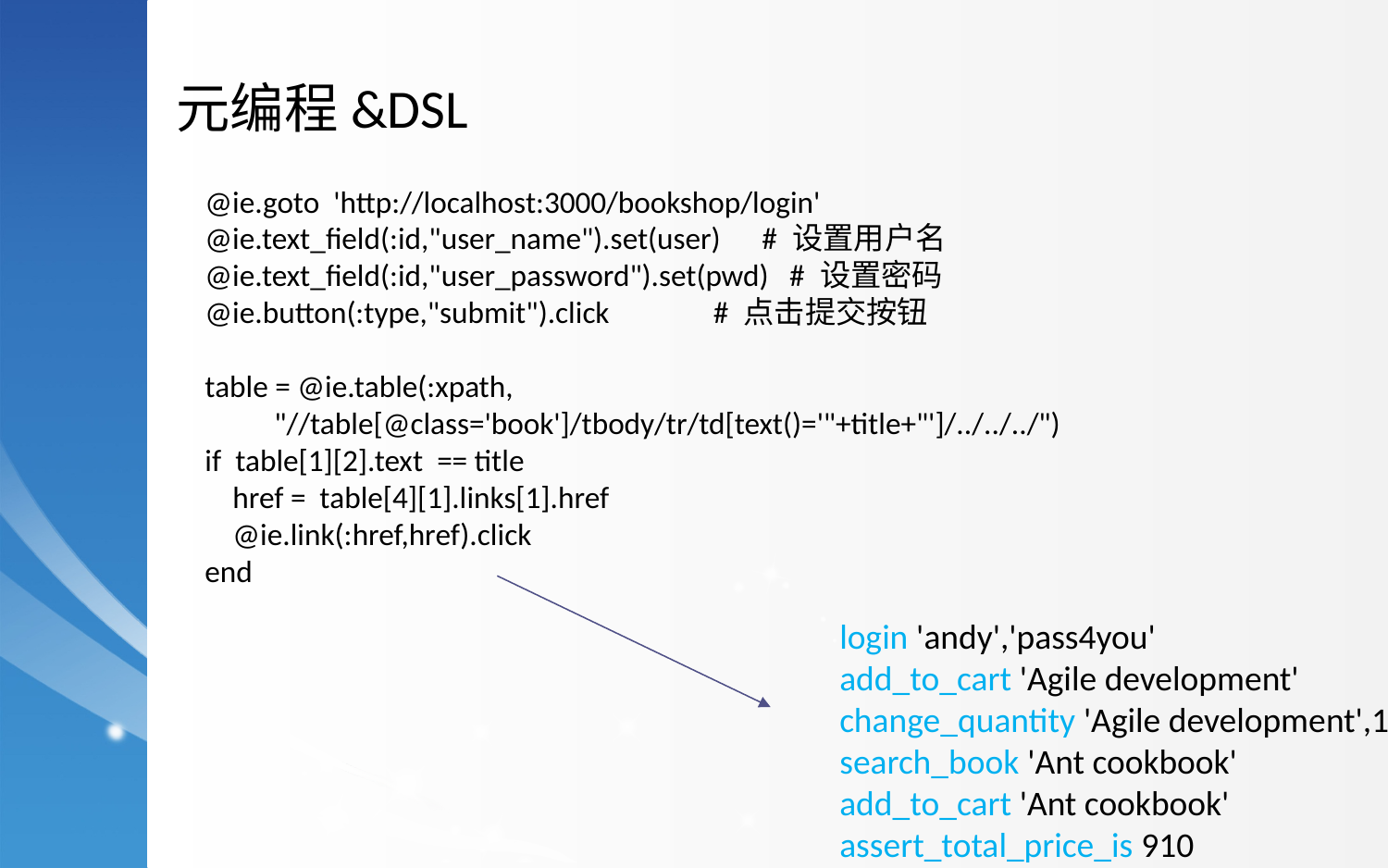

元编程&DSL
@ie.goto  'http://localhost:3000/bookshop/login'
@ie.text_field(:id,"user_name").set(user)      # 设置用户名
@ie.text_field(:id,"user_password").set(pwd)   # 设置密码
@ie.button(:type,"submit").click               # 点击提交按钮

table = @ie.table(:xpath,
          "//table[@class='book']/tbody/tr/td[text()='"+title+"']/../../../")
if  table[1][2].text  == title
    href =  table[4][1].links[1].href
    @ie.link(:href,href).click
end
 login 'andy','pass4you'
 add_to_cart 'Agile development'
 change_quantity 'Agile development',10
 search_book 'Ant cookbook'
 add_to_cart 'Ant cookbook'
 assert_total_price_is 910